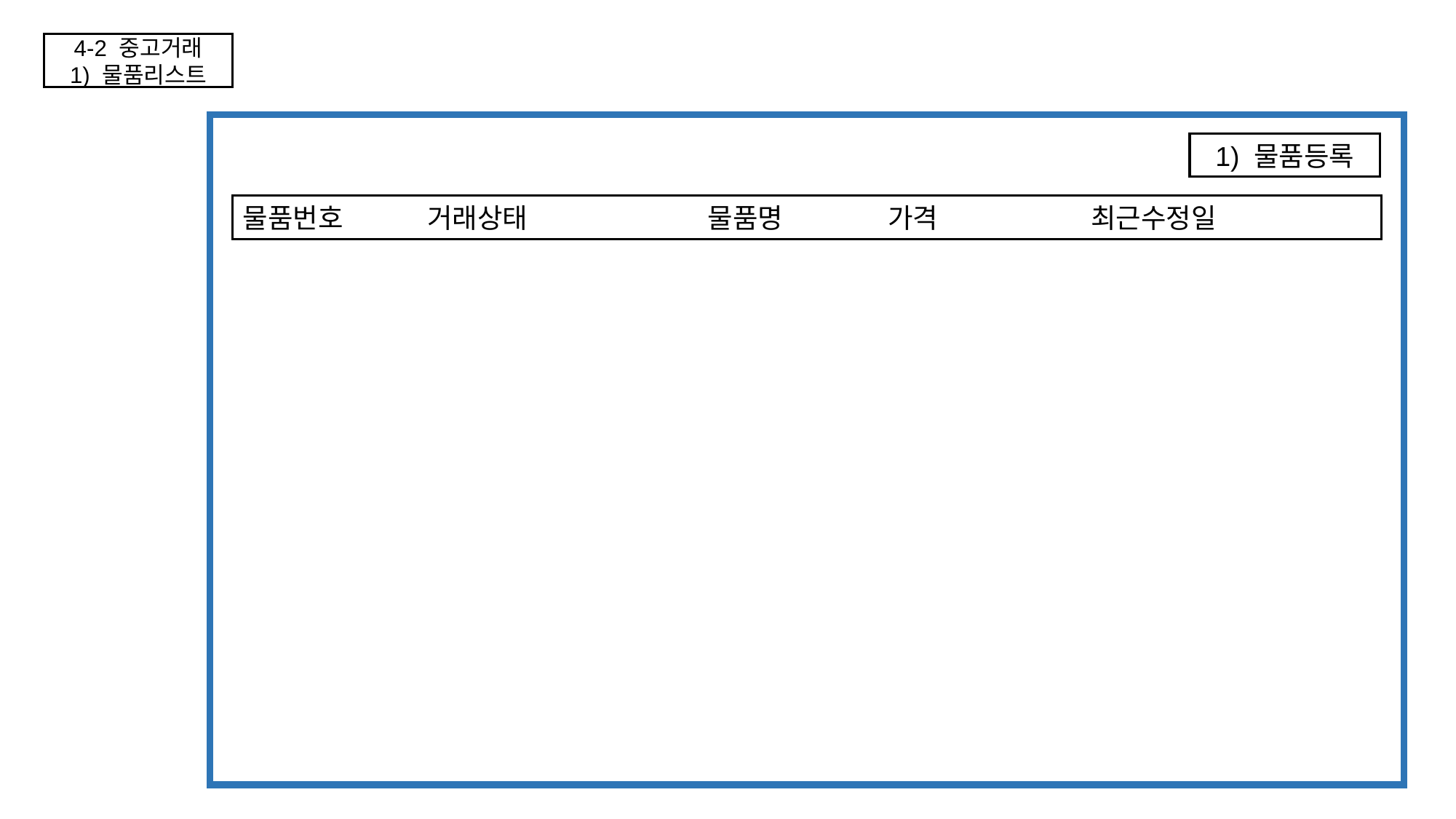

4-2 중고거래
1) 물품리스트

1) 물품등록
물품번호           거래상태	                  물품명	             가격	           최근수정일